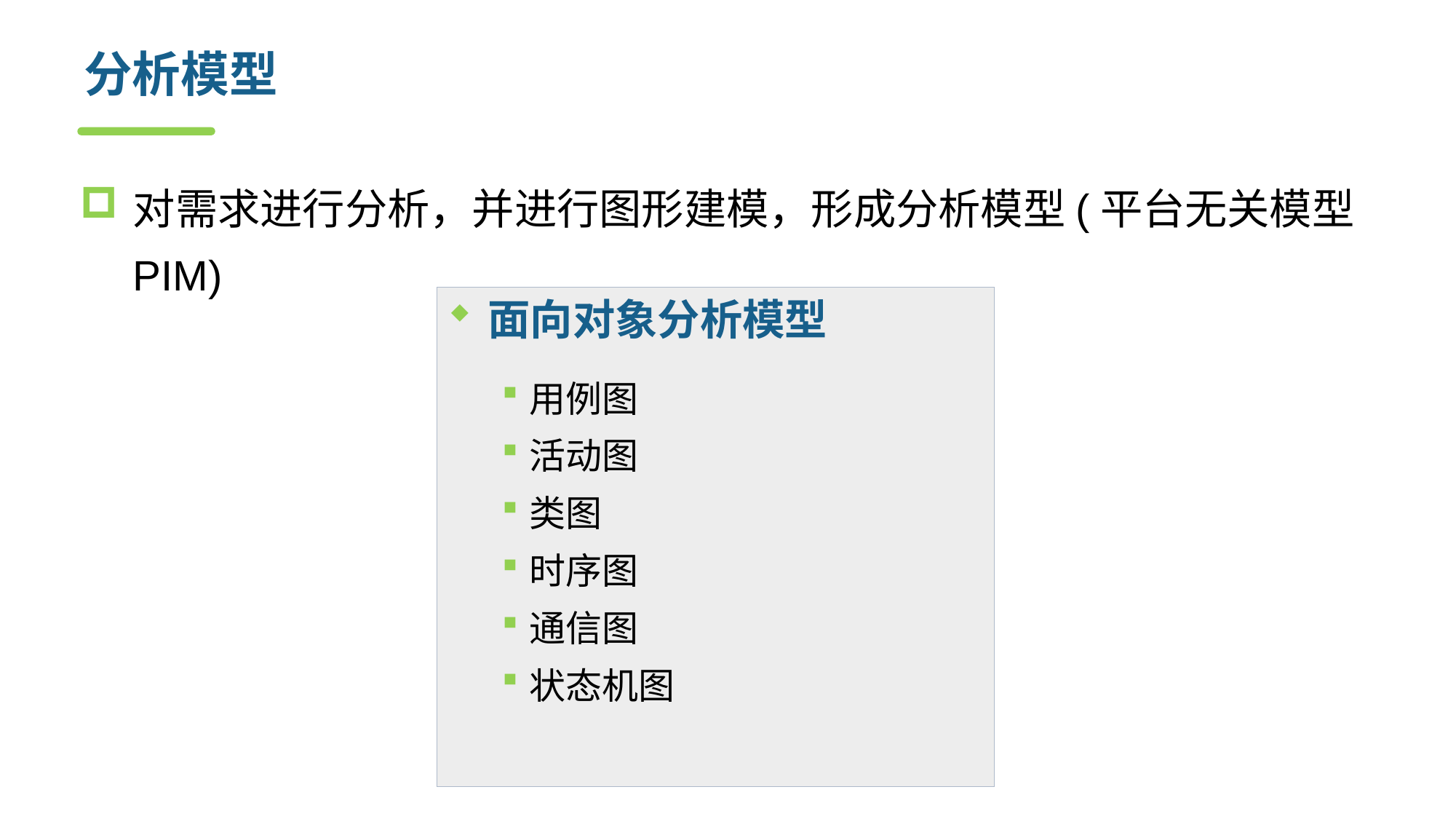

# 分析模型
对需求进行分析，并进行图形建模，形成分析模型(平台无关模型PIM)
面向对象分析模型
用例图
活动图
类图
时序图
通信图
状态机图

53